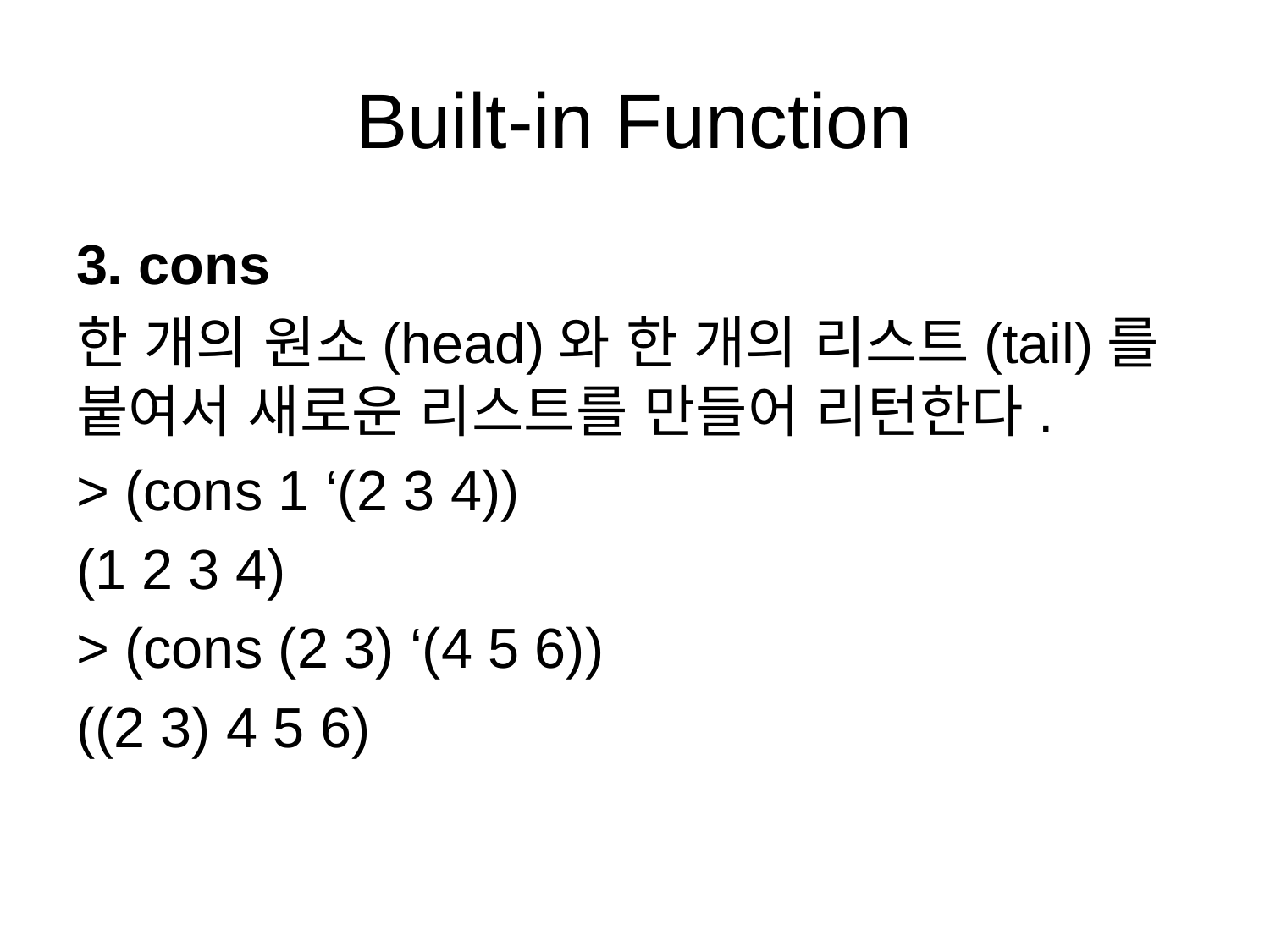

# Built-in Function
3. cons
한 개의 원소(head)와 한 개의 리스트(tail)를 붙여서 새로운 리스트를 만들어 리턴한다.
> (cons 1 ‘(2 3 4))
(1 2 3 4)
> (cons (2 3) ‘(4 5 6))
((2 3) 4 5 6)